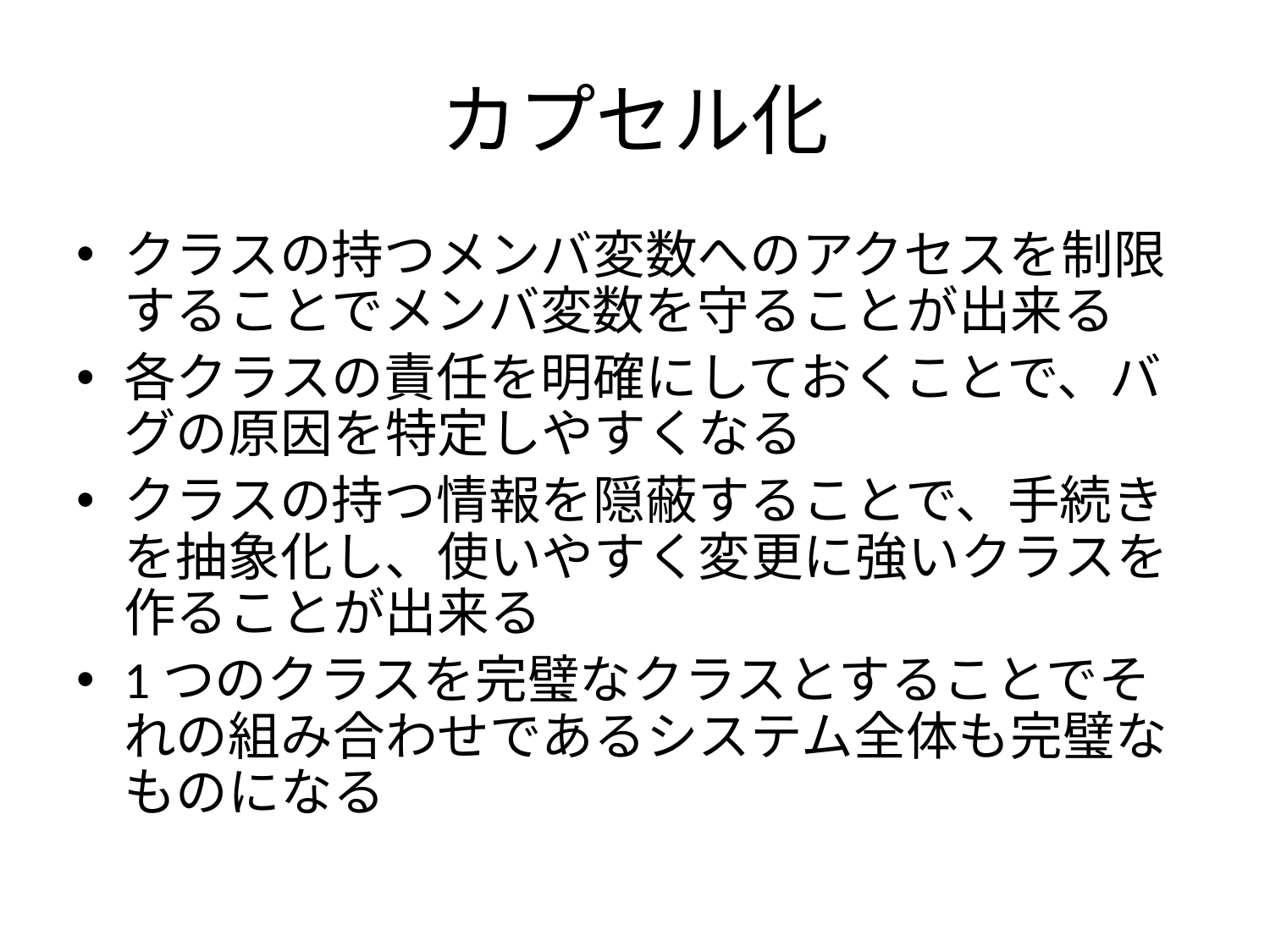

# カプセル化
クラスの持つメンバ変数へのアクセスを制限することでメンバ変数を守ることが出来る
各クラスの責任を明確にしておくことで、バグの原因を特定しやすくなる
クラスの持つ情報を隠蔽することで、手続きを抽象化し、使いやすく変更に強いクラスを作ることが出来る
1つのクラスを完璧なクラスとすることでそれの組み合わせであるシステム全体も完璧なものになる